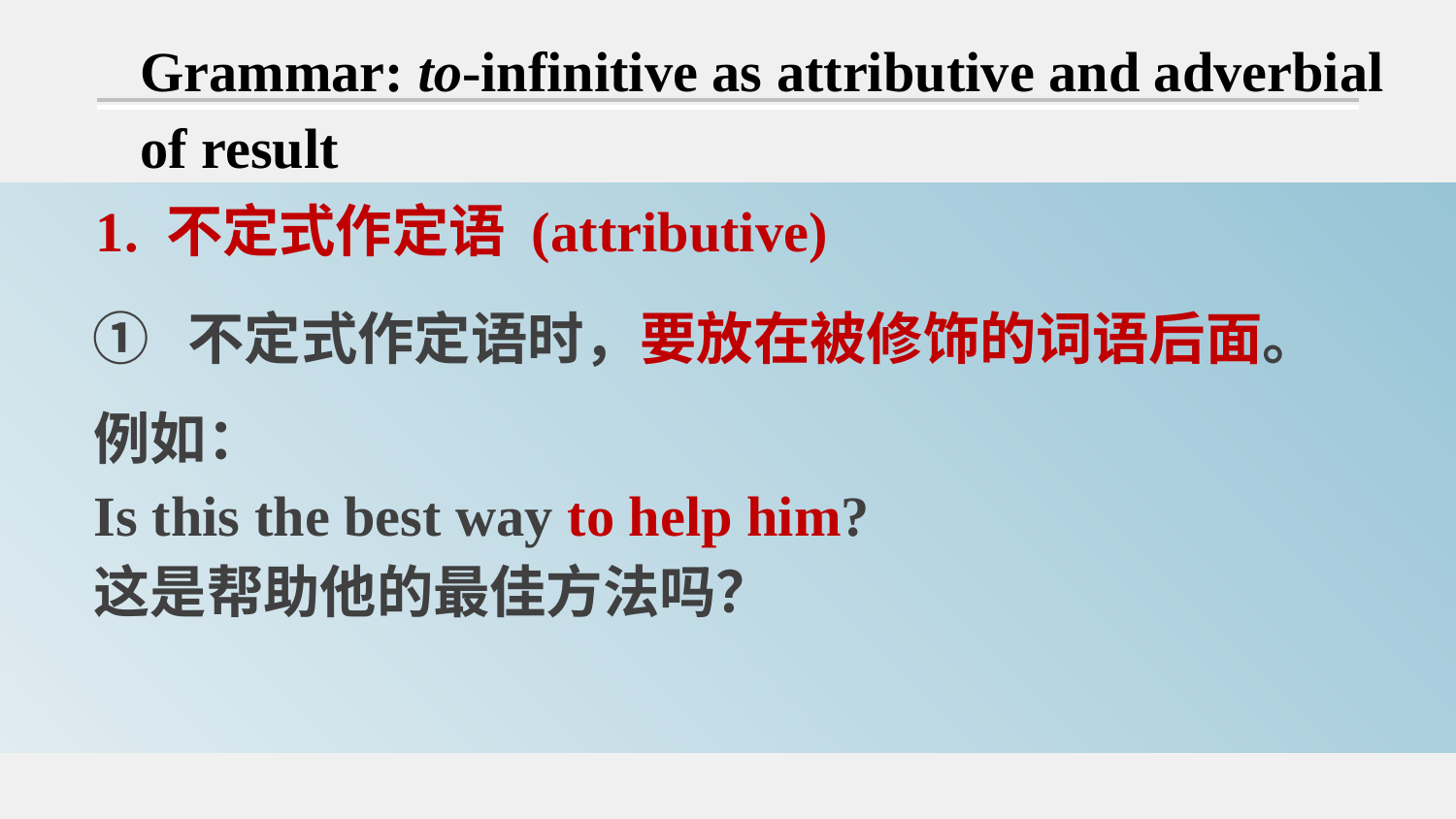

Grammar: to-infinitive as attributive and adverbial of result

1. 不定式作定语 (attributive)
①  不定式作定语时，要放在被修饰的词语后面。
例如：
Is this the best way to help him?
这是帮助他的最佳方法吗？